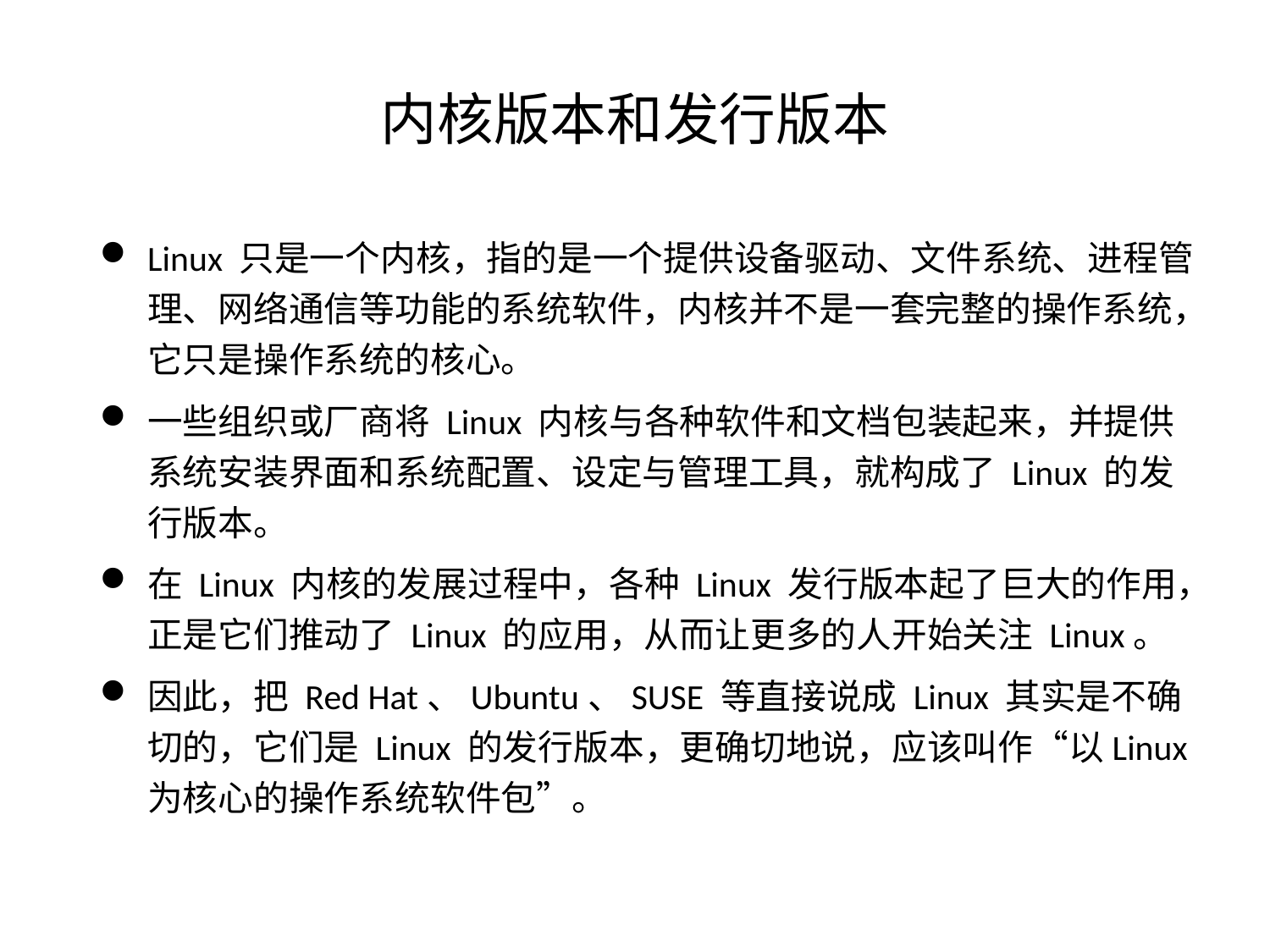

# 内核版本和发行版本
Linux 只是一个内核，指的是一个提供设备驱动、文件系统、进程管理、网络通信等功能的系统软件，内核并不是一套完整的操作系统，它只是操作系统的核心。
一些组织或厂商将 Linux 内核与各种软件和文档包装起来，并提供系统安装界面和系统配置、设定与管理工具，就构成了 Linux 的发行版本。
在 Linux 内核的发展过程中，各种 Linux 发行版本起了巨大的作用，正是它们推动了 Linux 的应用，从而让更多的人开始关注 Linux。
因此，把 Red Hat、Ubuntu、SUSE 等直接说成 Linux 其实是不确切的，它们是 Linux 的发行版本，更确切地说，应该叫作“以Linux为核心的操作系统软件包”。